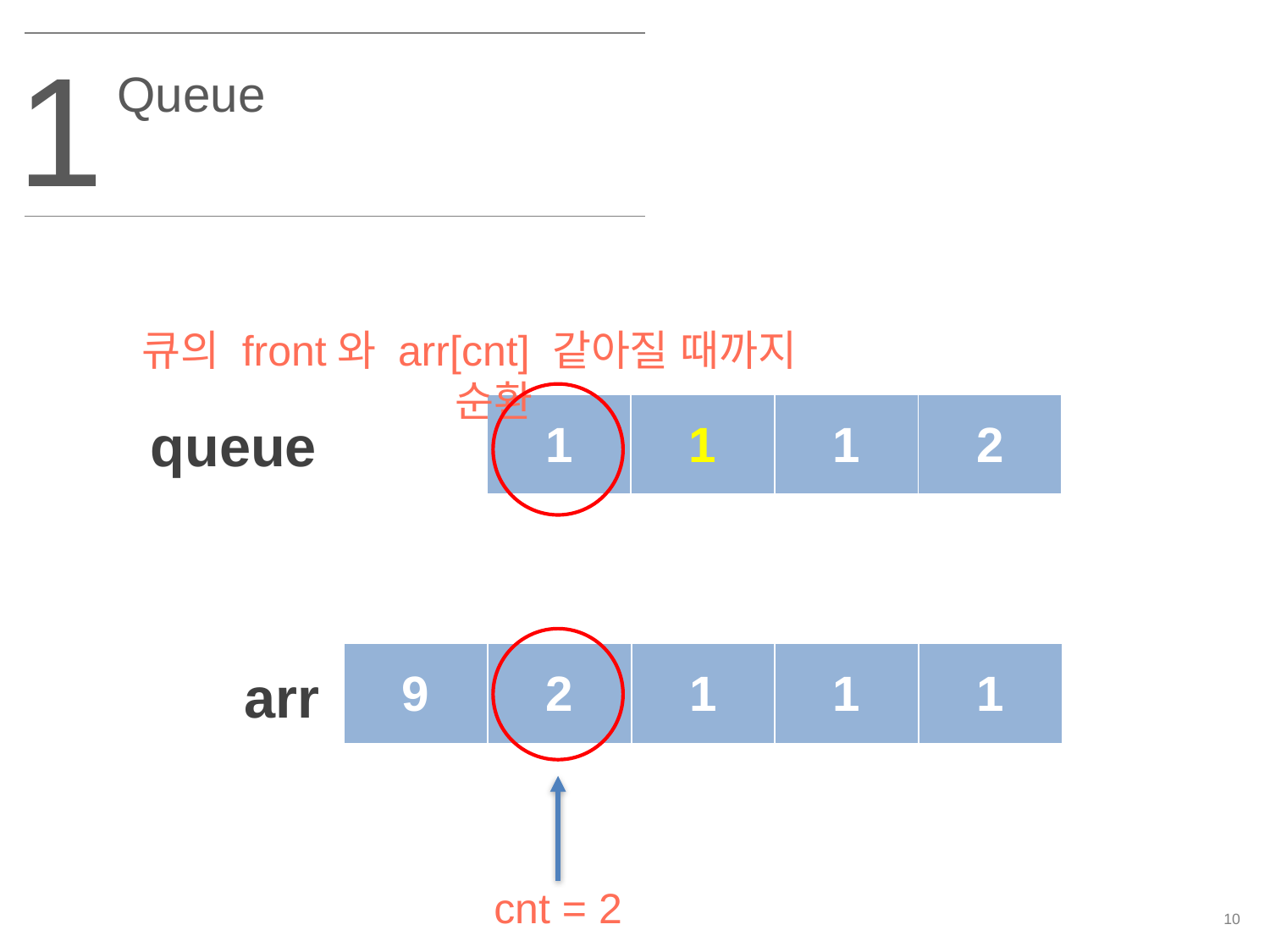

1
Queue
큐의 front와 arr[cnt] 같아질 때까지 순환

| 1 | 1 | 1 | 2 |
| --- | --- | --- | --- |
queue

| 9 | 2 | 1 | 1 | 1 |
| --- | --- | --- | --- | --- |
arr
cnt = 2